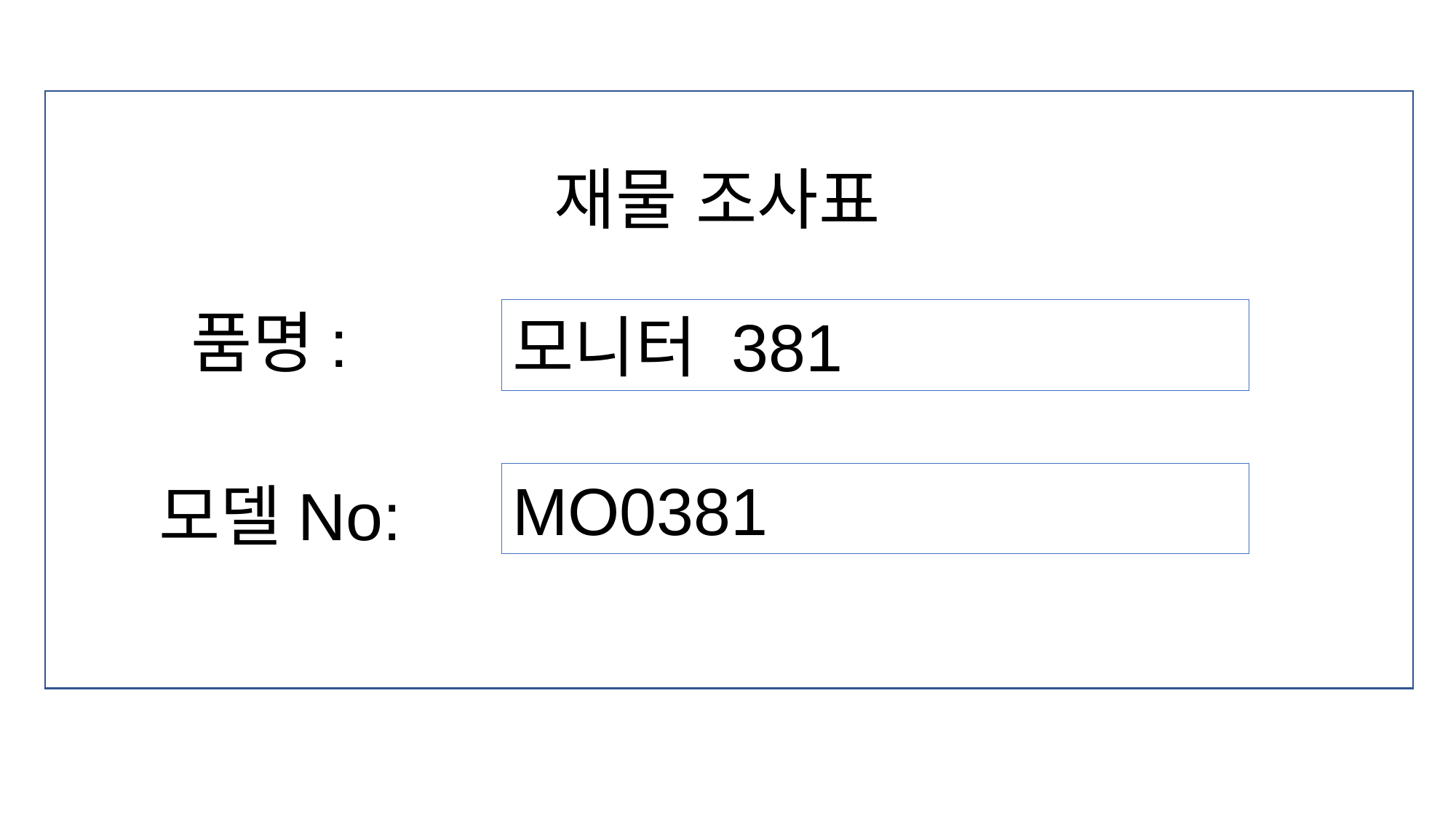

재물 조사표
품명:
모니터 381
MO0381
모델No: